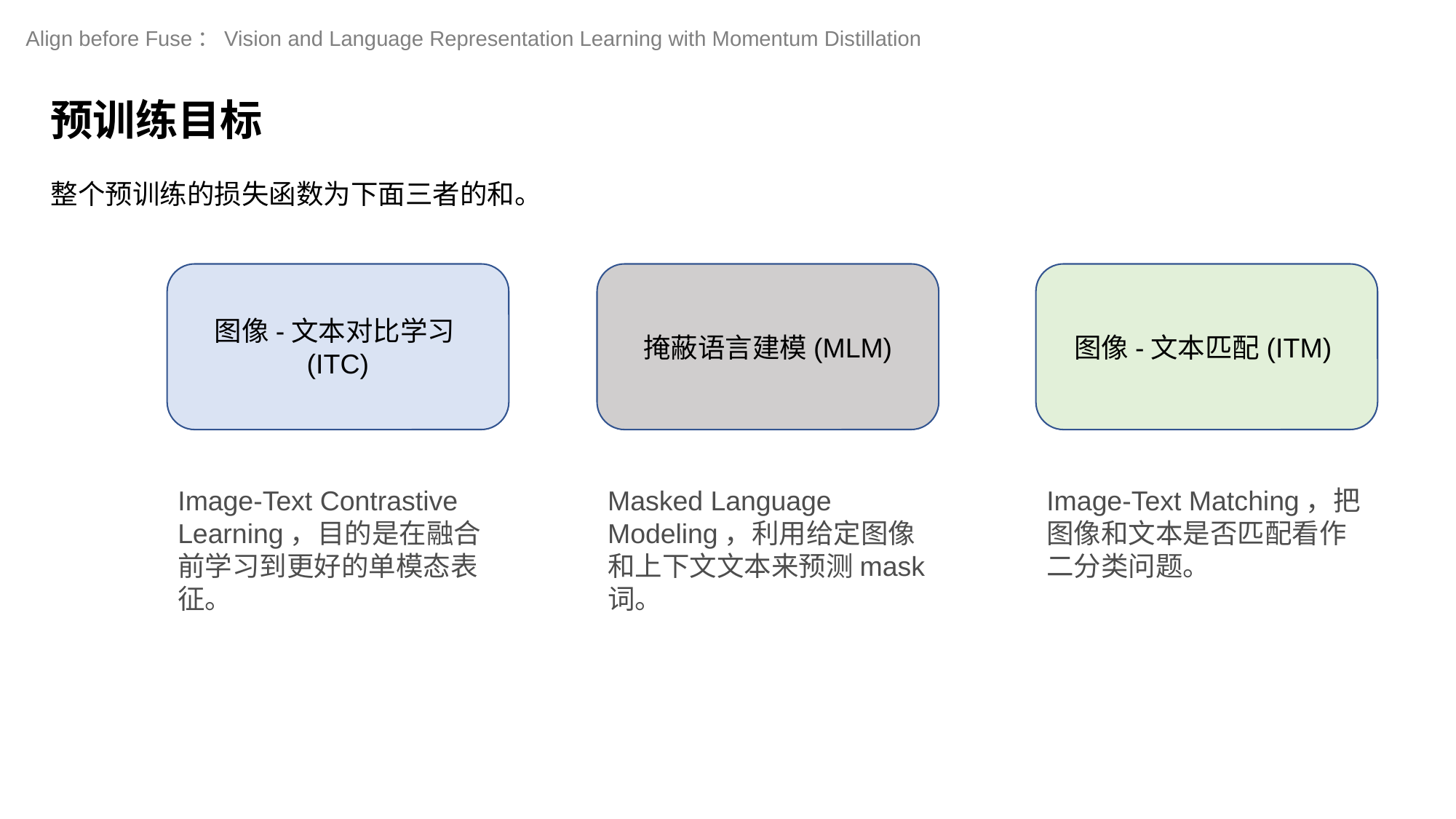

Align before Fuse：Vision and Language Representation Learning with Momentum Distillation
预训练目标
整个预训练的损失函数为下面三者的和。
图像-文本匹配(ITM)
图像-文本对比学习(ITC)
掩蔽语言建模(MLM)
Image-Text Contrastive Learning，目的是在融合前学习到更好的单模态表征。
Masked Language Modeling，利用给定图像和上下文文本来预测mask词。
Image-Text Matching，把图像和文本是否匹配看作二分类问题。